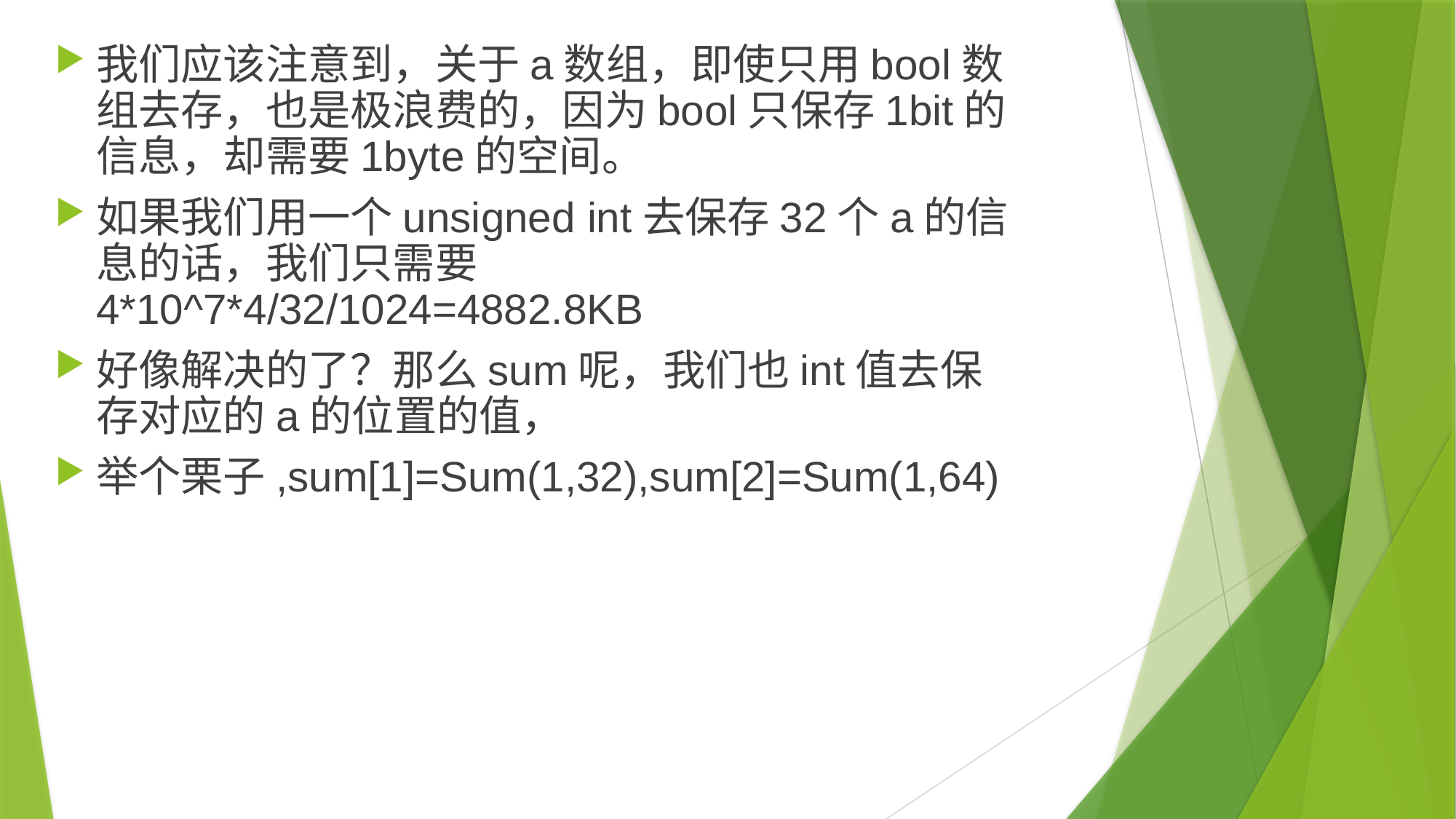

我们应该注意到，关于a数组，即使只用bool数组去存，也是极浪费的，因为bool只保存1bit的信息，却需要1byte的空间。
如果我们用一个unsigned int去保存32个a的信息的话，我们只需要4*10^7*4/32/1024=4882.8KB
好像解决的了？那么sum呢，我们也int值去保存对应的a的位置的值，
举个栗子,sum[1]=Sum(1,32),sum[2]=Sum(1,64)